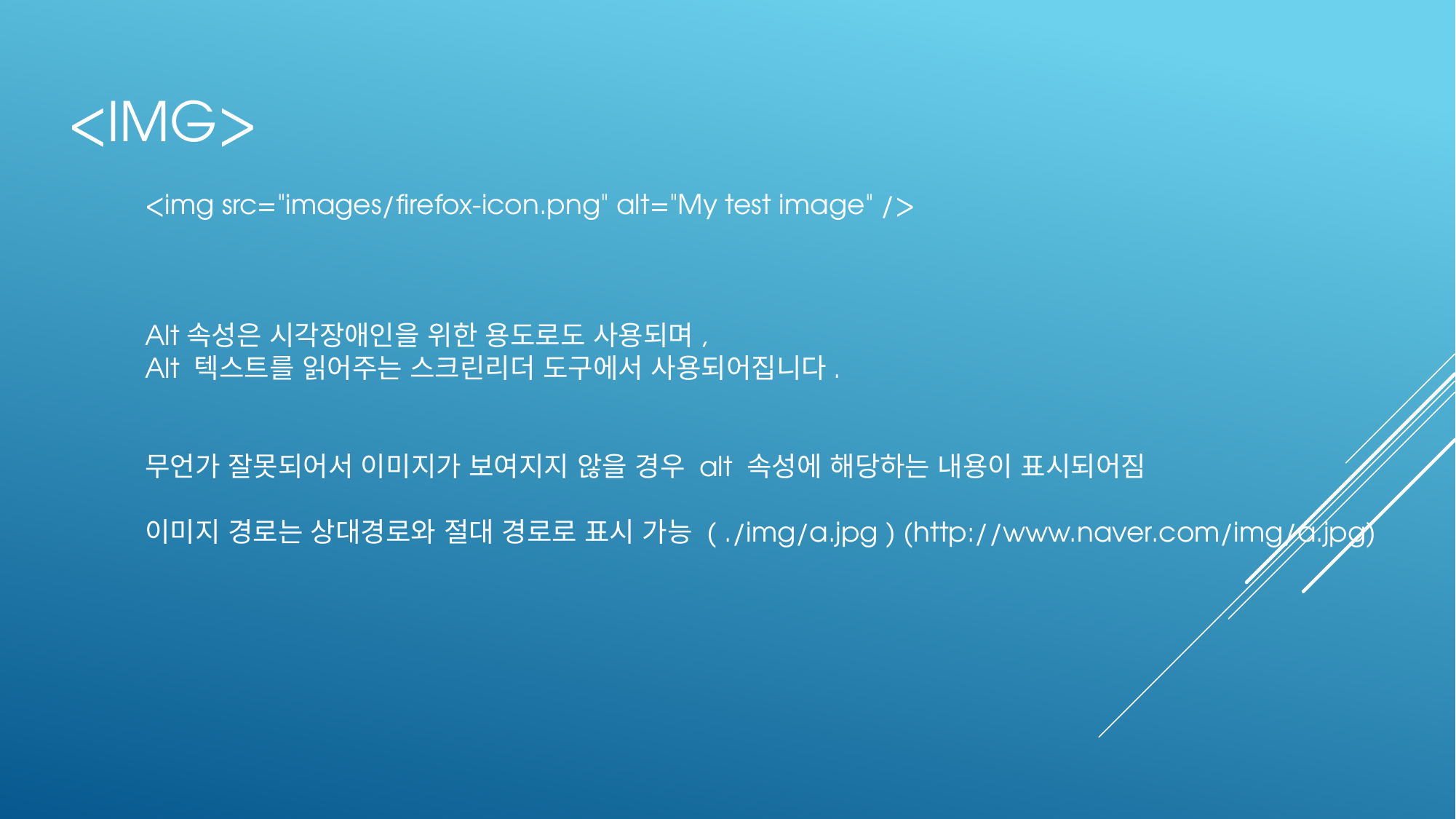

# <IMG>
<img src="images/firefox-icon.png" alt="My test image" />

Alt속성은 시각장애인을 위한 용도로도 사용되며,
Alt 텍스트를 읽어주는 스크린리더 도구에서 사용되어집니다.

무언가 잘못되어서 이미지가 보여지지 않을 경우 alt 속성에 해당하는 내용이 표시되어짐

이미지 경로는 상대경로와 절대 경로로 표시 가능 ( ./img/a.jpg ) (http://www.naver.com/img/a.jpg)